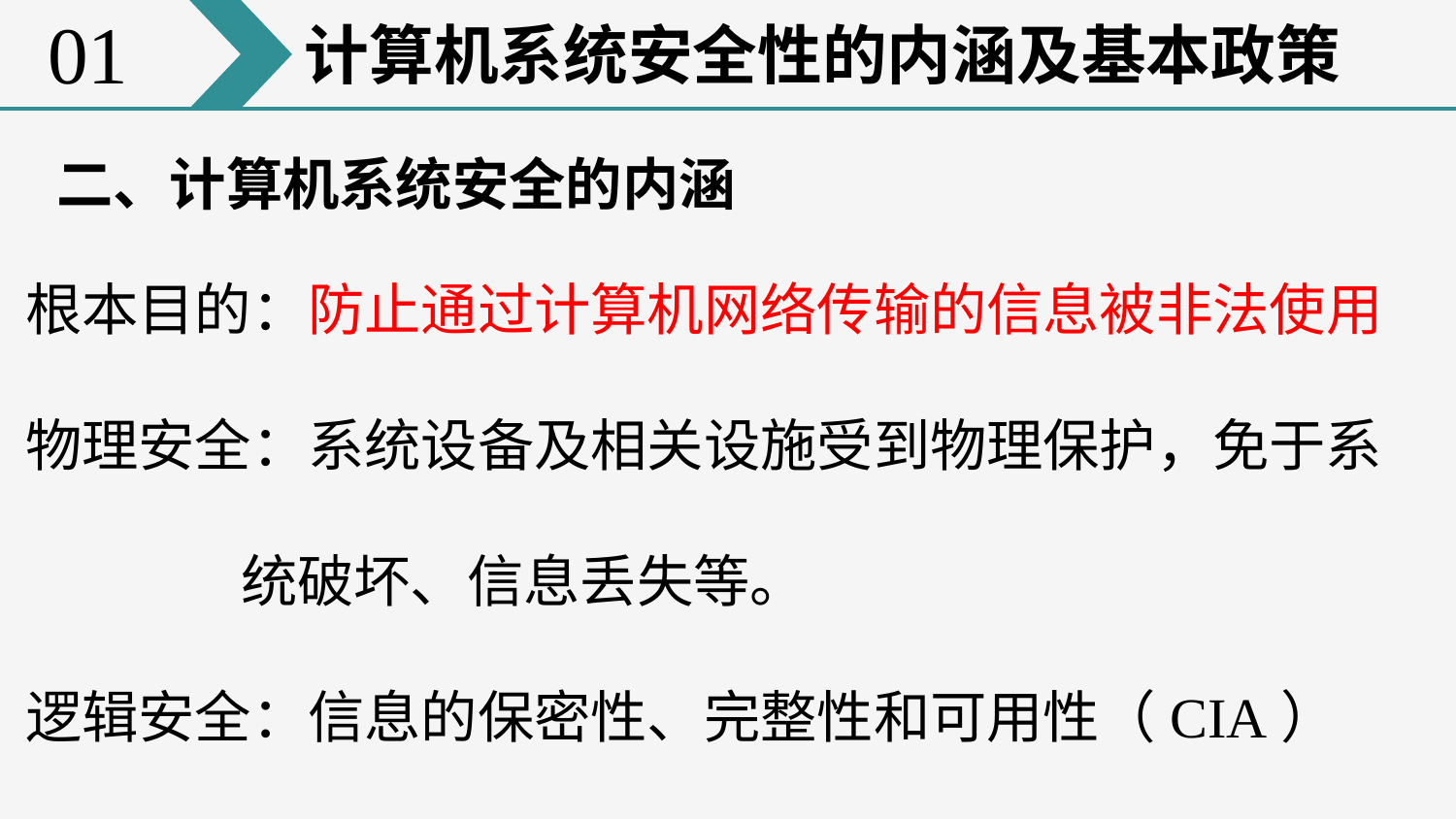

01

计算机系统安全性的内涵及基本政策
二、计算机系统安全的内涵
根本目的：防止通过计算机网络传输的信息被非法使用物理安全：系统设备及相关设施受到物理保护，免于系
                统破坏、信息丢失等。
逻辑安全：信息的保密性、完整性和可用性（CIA）